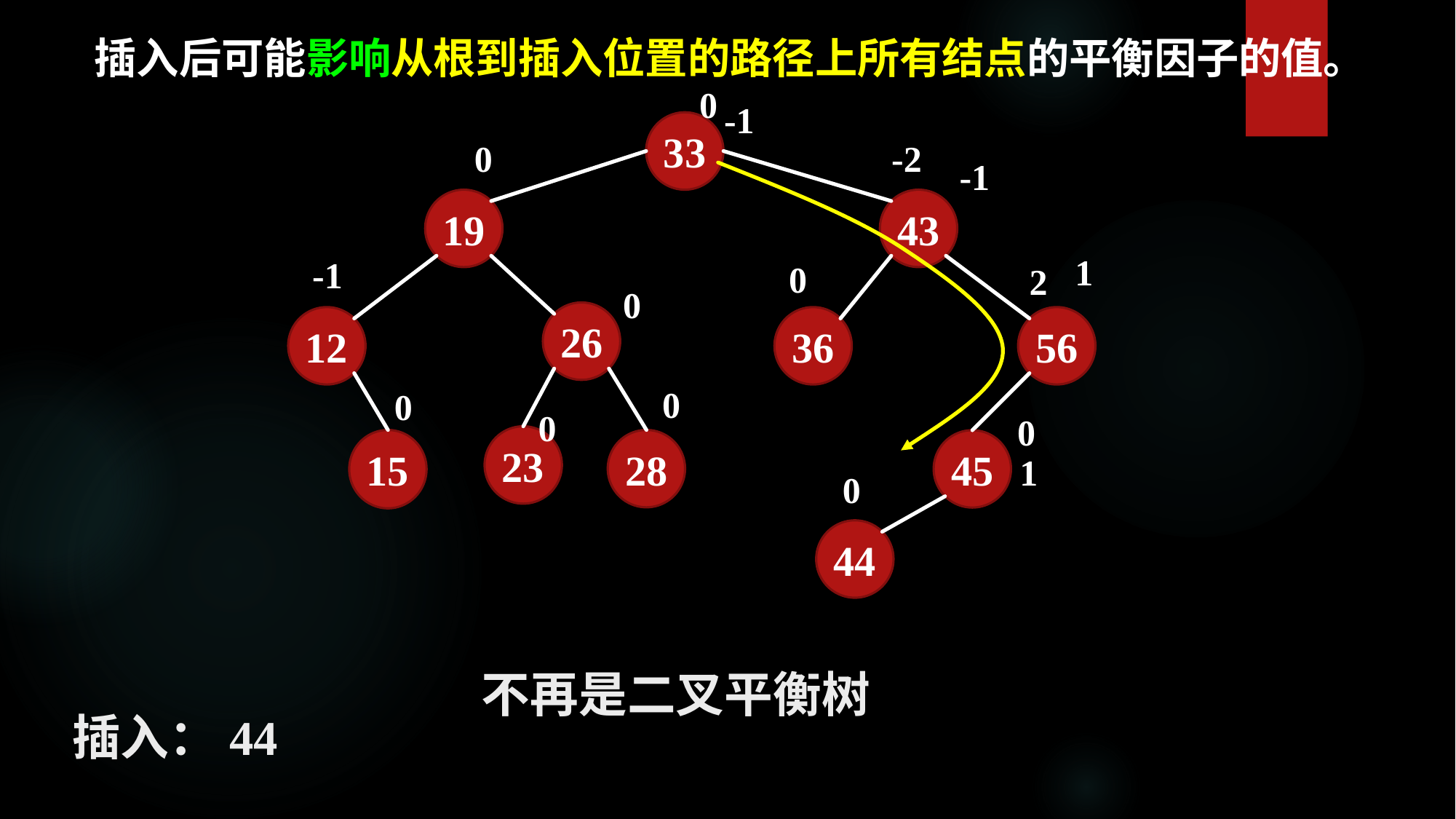

插入后可能影响从根到插入位置的路径上所有结点的平衡因子的值。
0
-1
33
0
-2
-1

19
43
1
-1
0
2
0
26
12
36
56
0
0
0
0
23
15
28
45
1
0
44
不再是二叉平衡树
插入：44